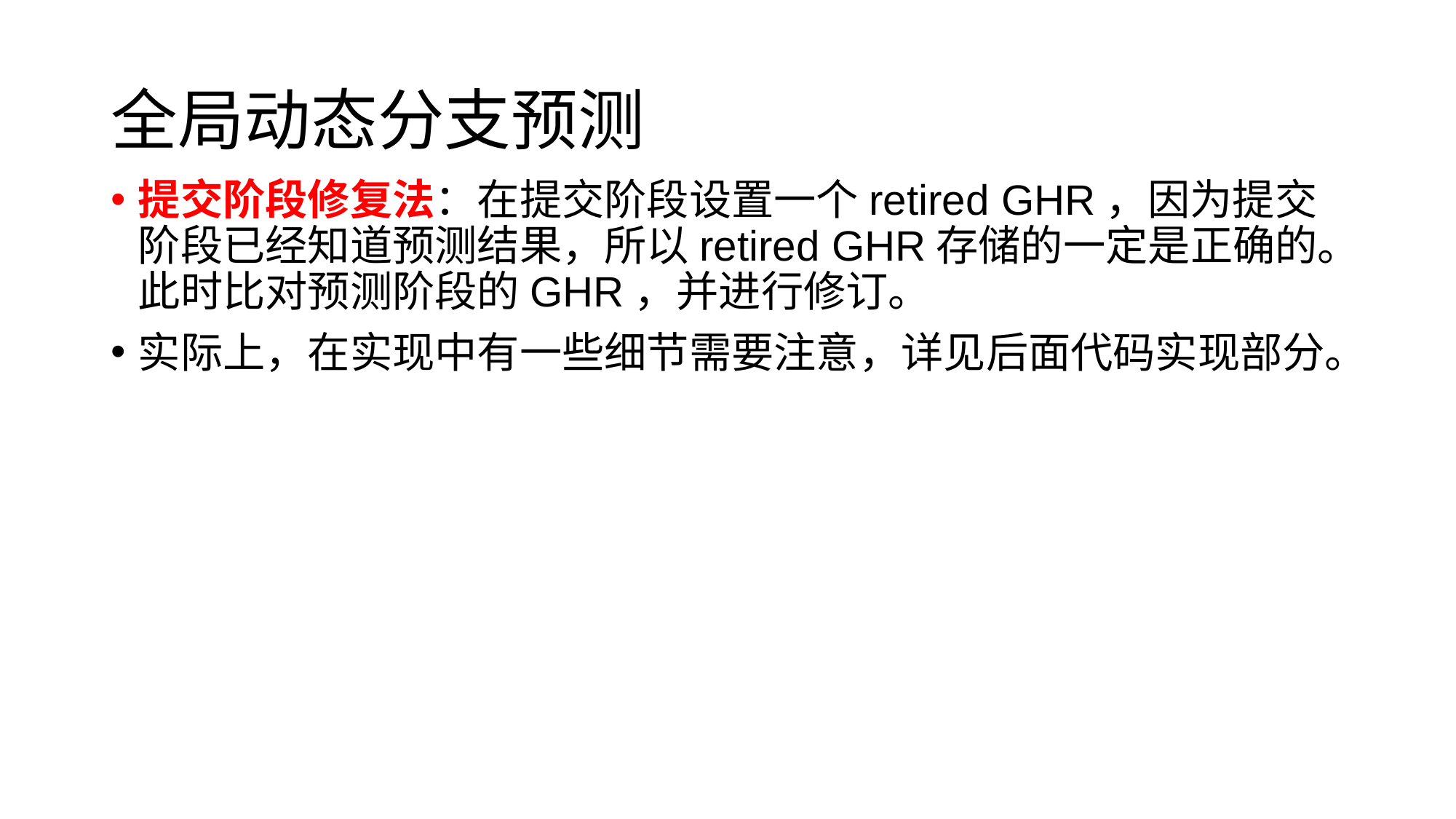

# 全局动态分支预测
提交阶段修复法：在提交阶段设置一个retired GHR，因为提交阶段已经知道预测结果，所以retired GHR存储的一定是正确的。此时比对预测阶段的GHR，并进行修订。
实际上，在实现中有一些细节需要注意，详见后面代码实现部分。